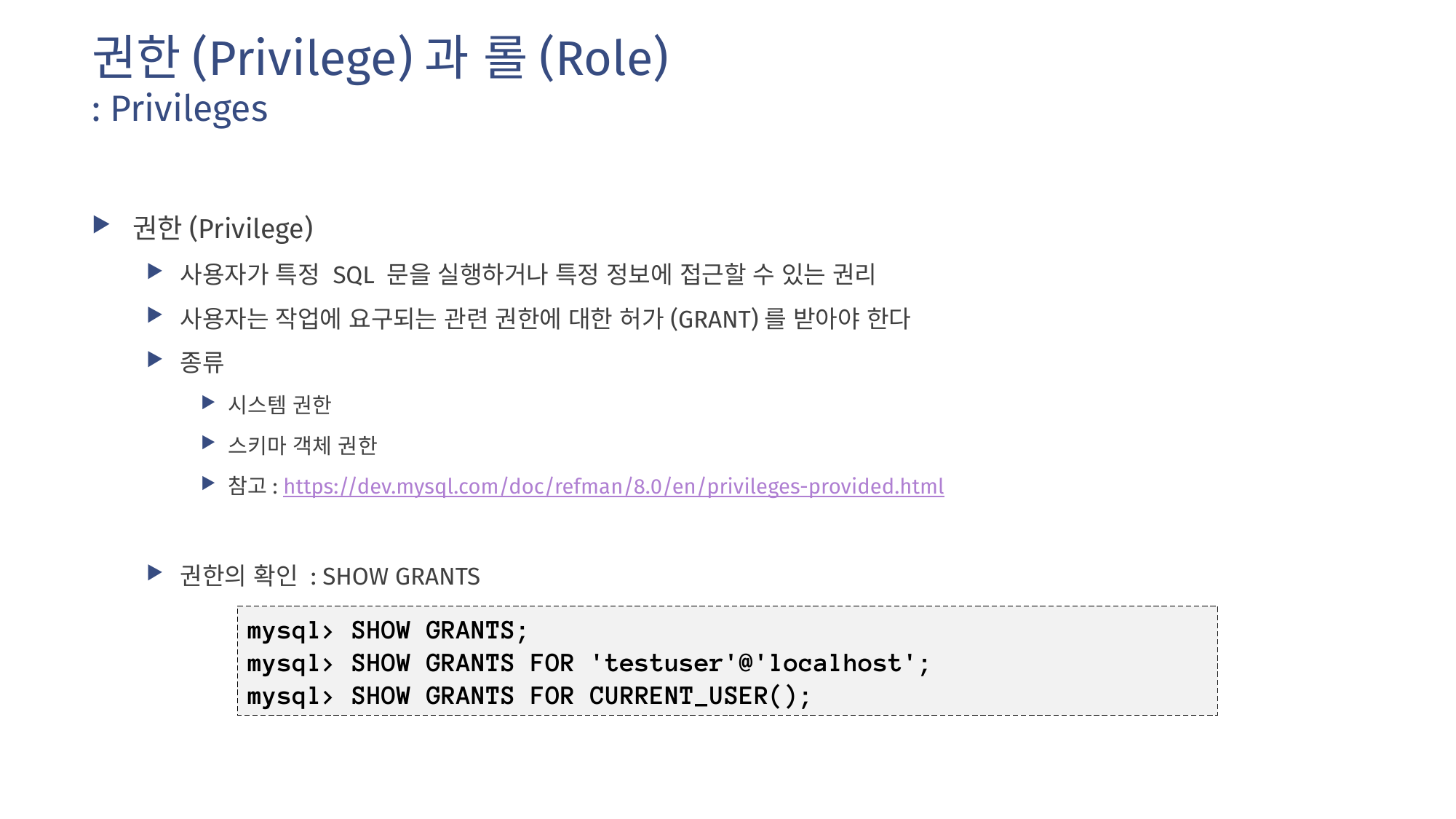

# 권한(Privilege)과 롤(Role) : Privileges

권한(Privilege)
사용자가 특정 SQL 문을 실행하거나 특정 정보에 접근할 수 있는 권리
사용자는 작업에 요구되는 관련 권한에 대한 허가(GRANT)를 받아야 한다
종류
시스템 권한
스키마 객체 권한
참고: https://dev.mysql.com/doc/refman/8.0/en/privileges-provided.html

권한의 확인 : SHOW GRANTS
mysql> SHOW GRANTS;
mysql> SHOW GRANTS FOR 'testuser'@'localhost';
mysql> SHOW GRANTS FOR CURRENT_USER();